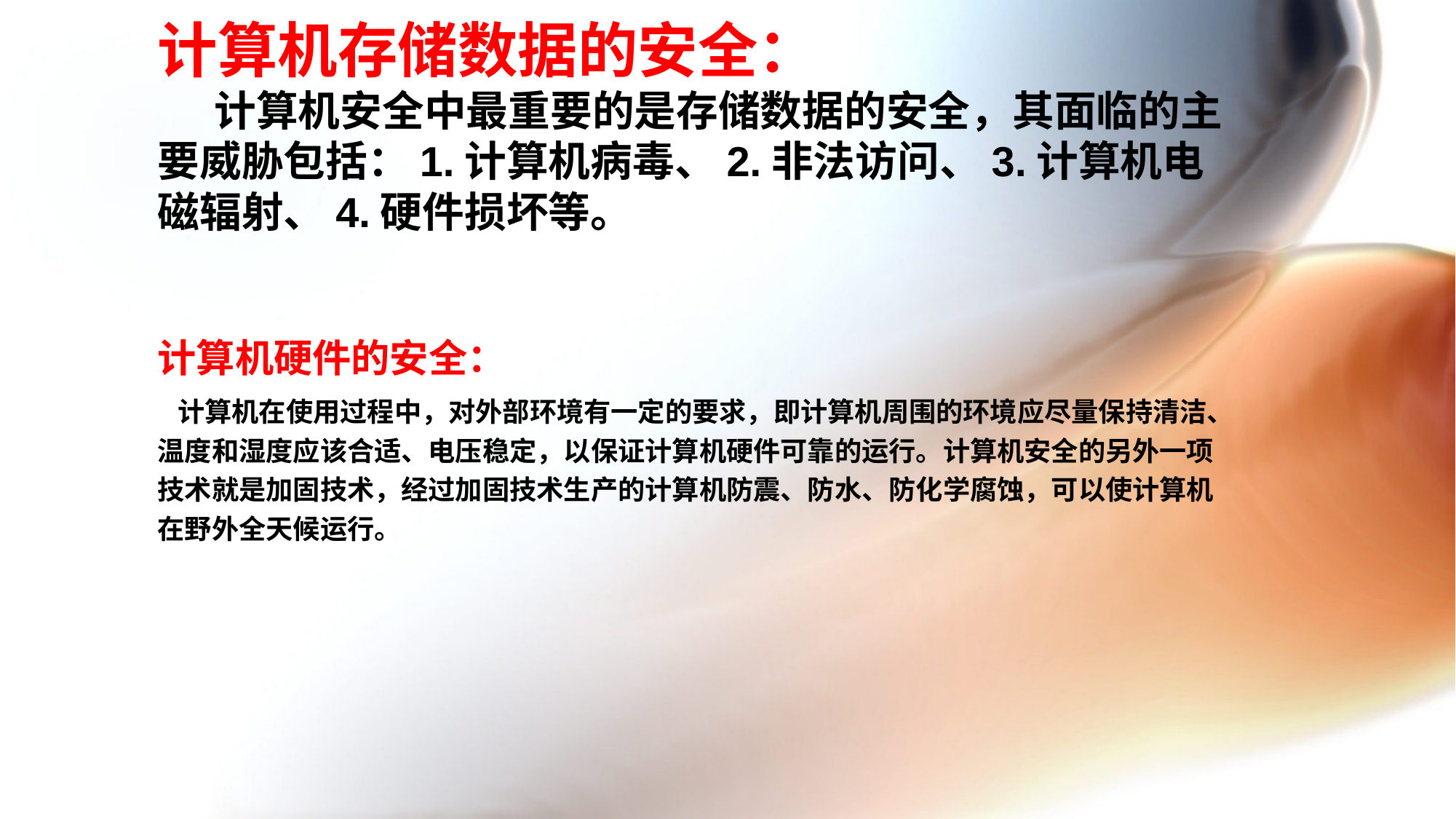

# 计算机存储数据的安全： 计算机安全中最重要的是存储数据的安全，其面临的主要威胁包括：1.计算机病毒、2.非法访问、3.计算机电磁辐射、4.硬件损坏等。
计算机硬件的安全：
      计算机在使用过程中，对外部环境有一定的要求，即计算机周围的环境应尽量保持清洁、温度和湿度应该合适、电压稳定，以保证计算机硬件可靠的运行。计算机安全的另外一项技术就是加固技术，经过加固技术生产的计算机防震、防水、防化学腐蚀，可以使计算机在野外全天候运行。